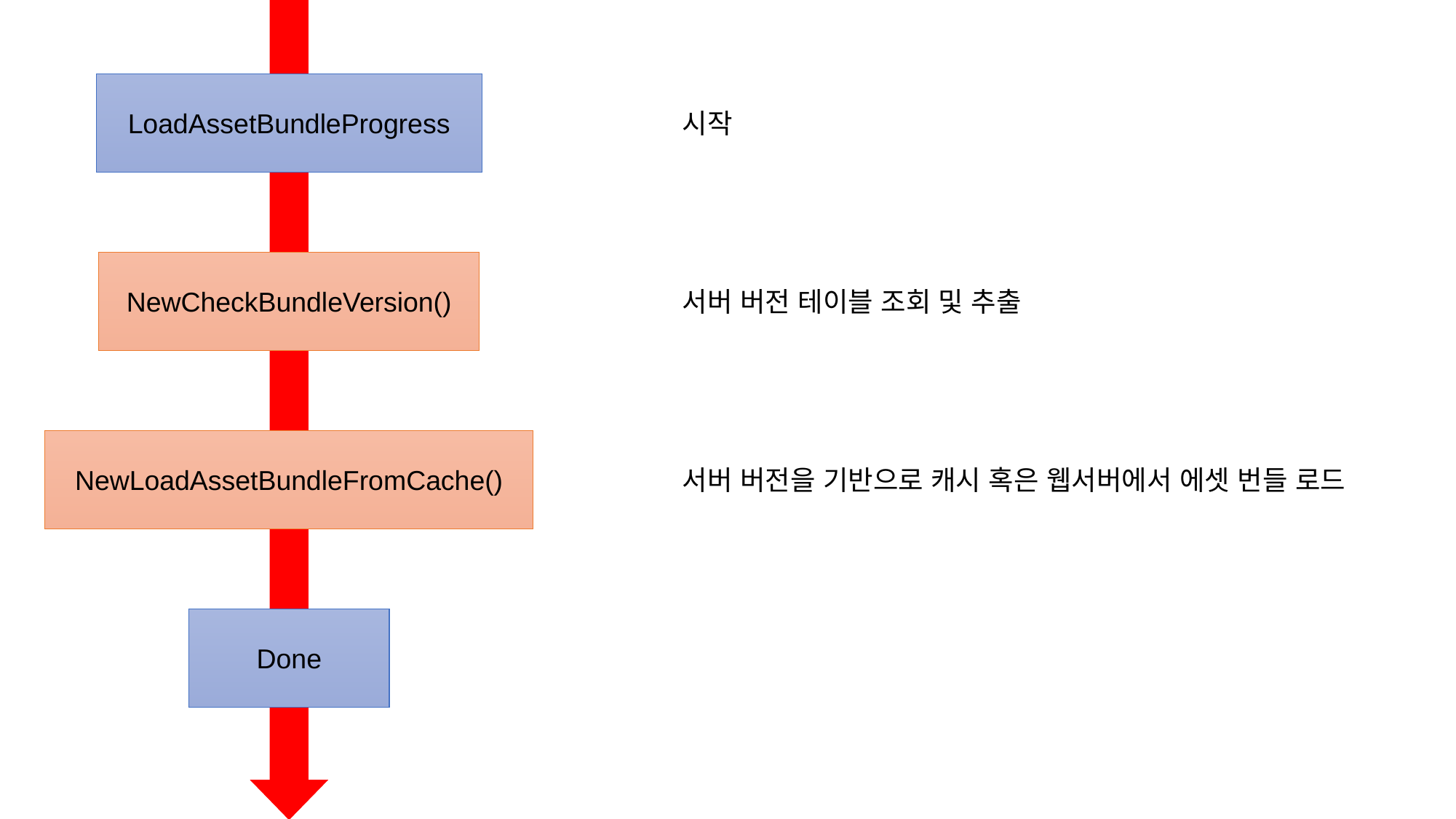

LoadAssetBundleProgress
시작
NewCheckBundleVersion()
서버 버전 테이블 조회 및 추출
NewLoadAssetBundleFromCache()
서버 버전을 기반으로 캐시 혹은 웹서버에서 에셋 번들 로드
Done